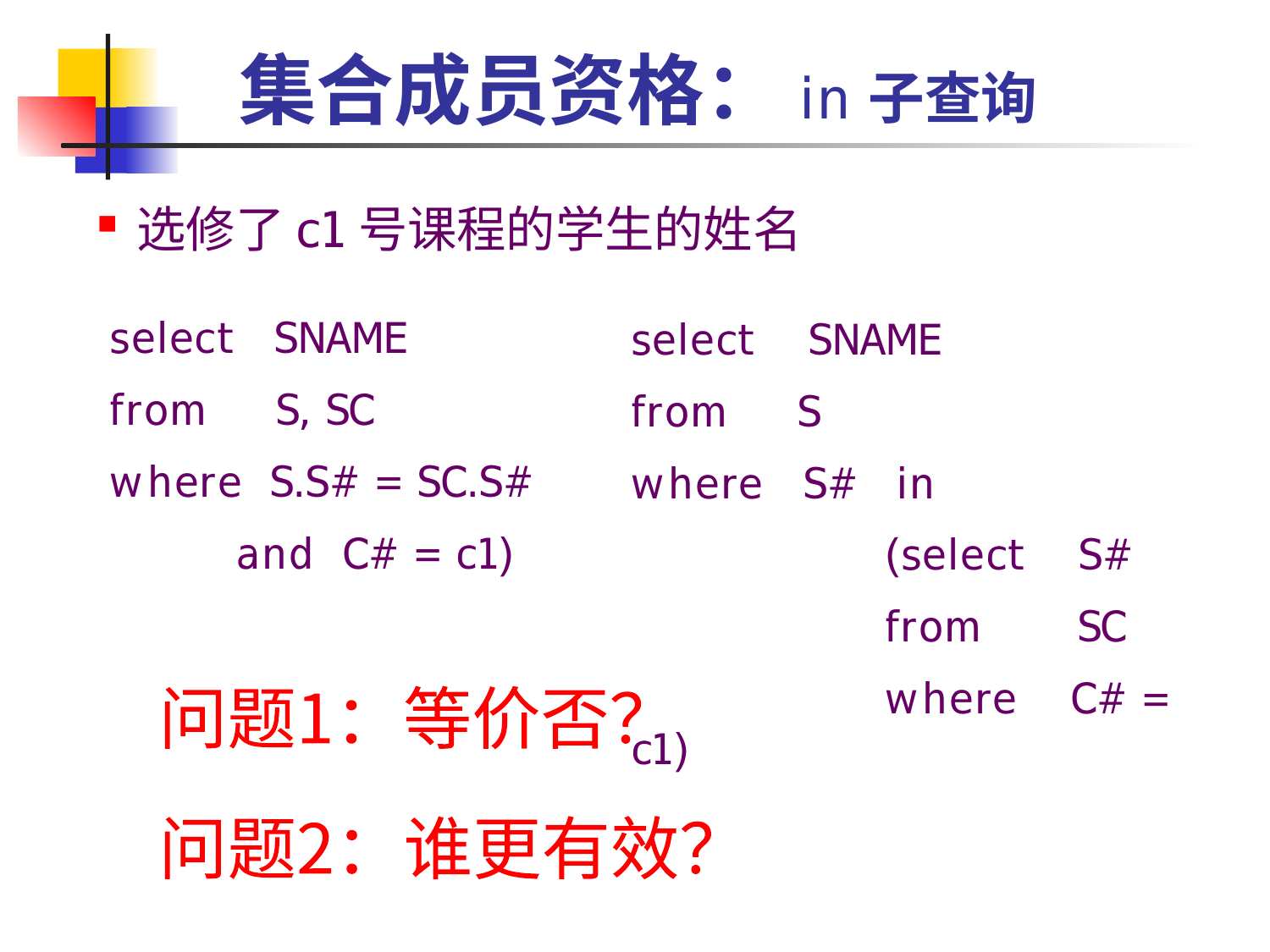

# 集合成员资格：in子查询
选修了c1号课程的学生的姓名

select   SNAME
from     S, SC
where  S.S# = SC.S#
	and  C# = c1)
select    SNAME
from     S
where   S#   in
		(select    S#
	   	from       SC
	   	where    C# = c1)
问题1：等价否？

问题2：谁更有效？